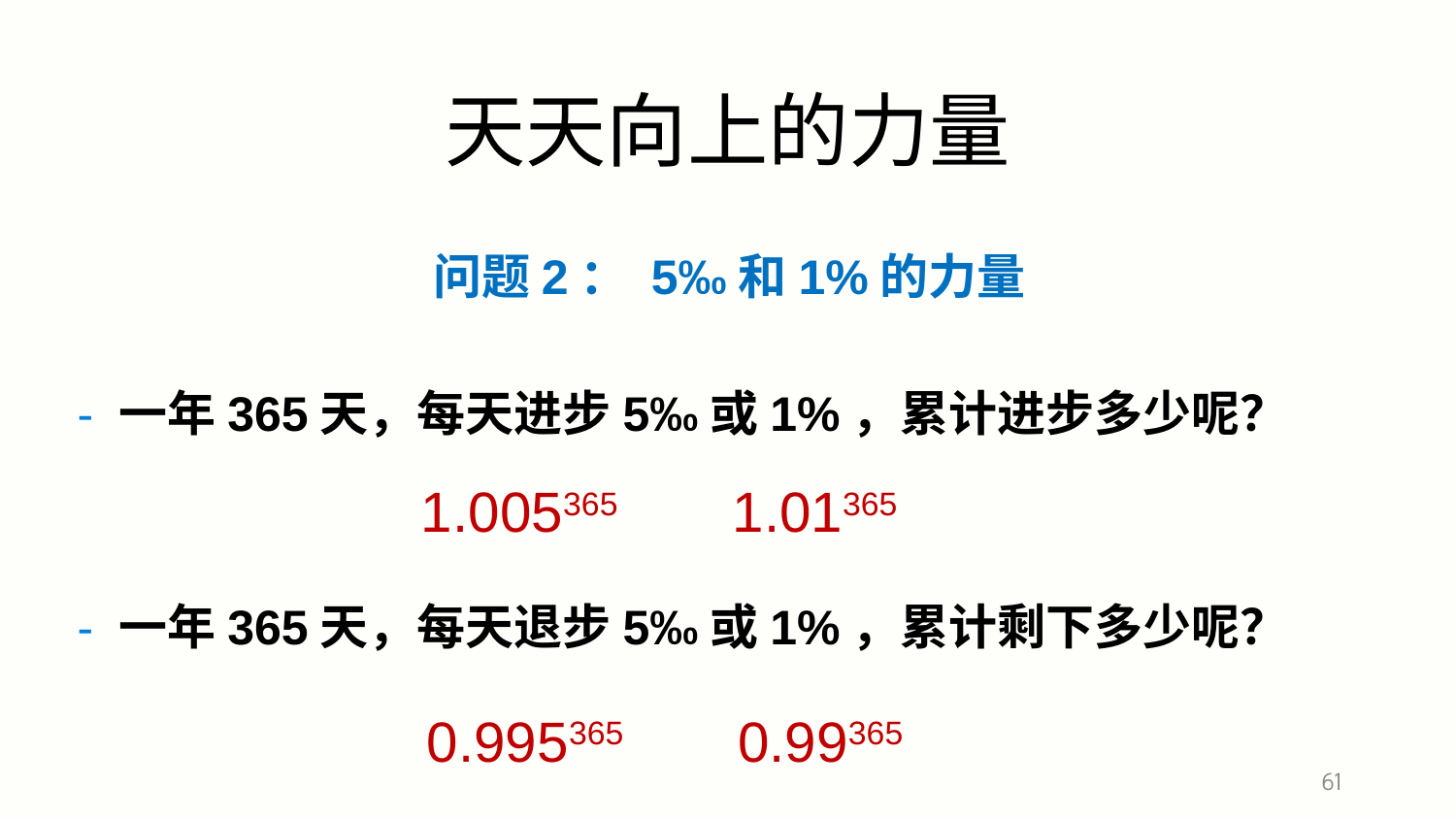

天天向上的力量
问题2： 5‰和1%的力量
- 一年365天，每天进步5‰或1%，累计进步多少呢？

- 一年365天，每天退步5‰或1%，累计剩下多少呢？

1.005365
1.01365
0.995365
0.99365
61